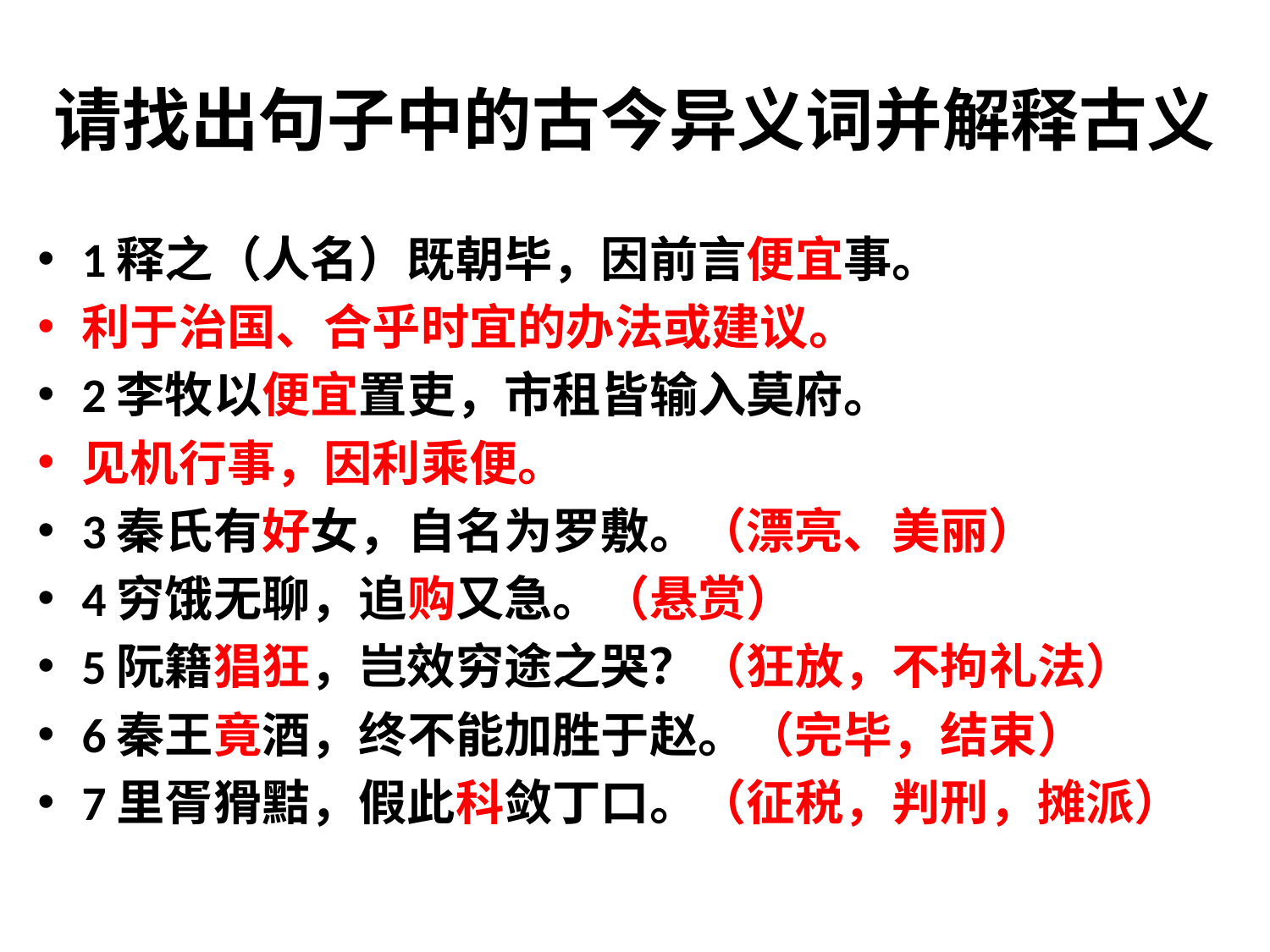

# 请找出句子中的古今异义词并解释古义
1释之（人名）既朝毕，因前言便宜事。
利于治国、合乎时宜的办法或建议。
2李牧以便宜置吏，市租皆输入莫府。
见机行事，因利乘便。
3秦氏有好女，自名为罗敷。（漂亮、美丽）
4穷饿无聊，追购又急。（悬赏）
5阮籍猖狂，岂效穷途之哭？（狂放，不拘礼法）
6秦王竟酒，终不能加胜于赵。（完毕，结束）
7里胥猾黠，假此科敛丁口。（征税，判刑，摊派）